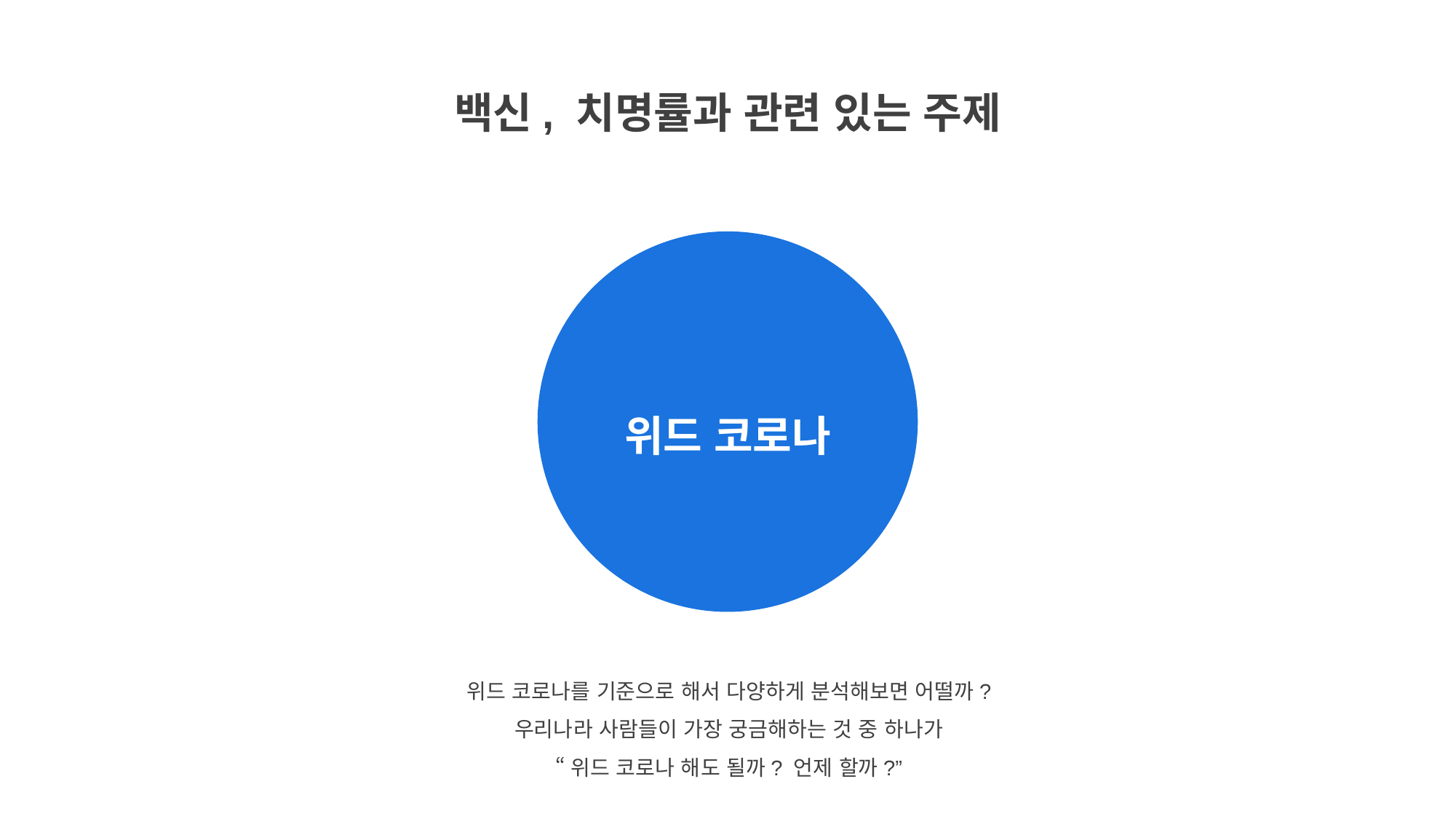

백신, 치명률과 관련 있는 주제
위드 코로나
위드 코로나를 기준으로 해서 다양하게 분석해보면 어떨까?
우리나라 사람들이 가장 궁금해하는 것 중 하나가
“위드 코로나 해도 될까? 언제 할까?”